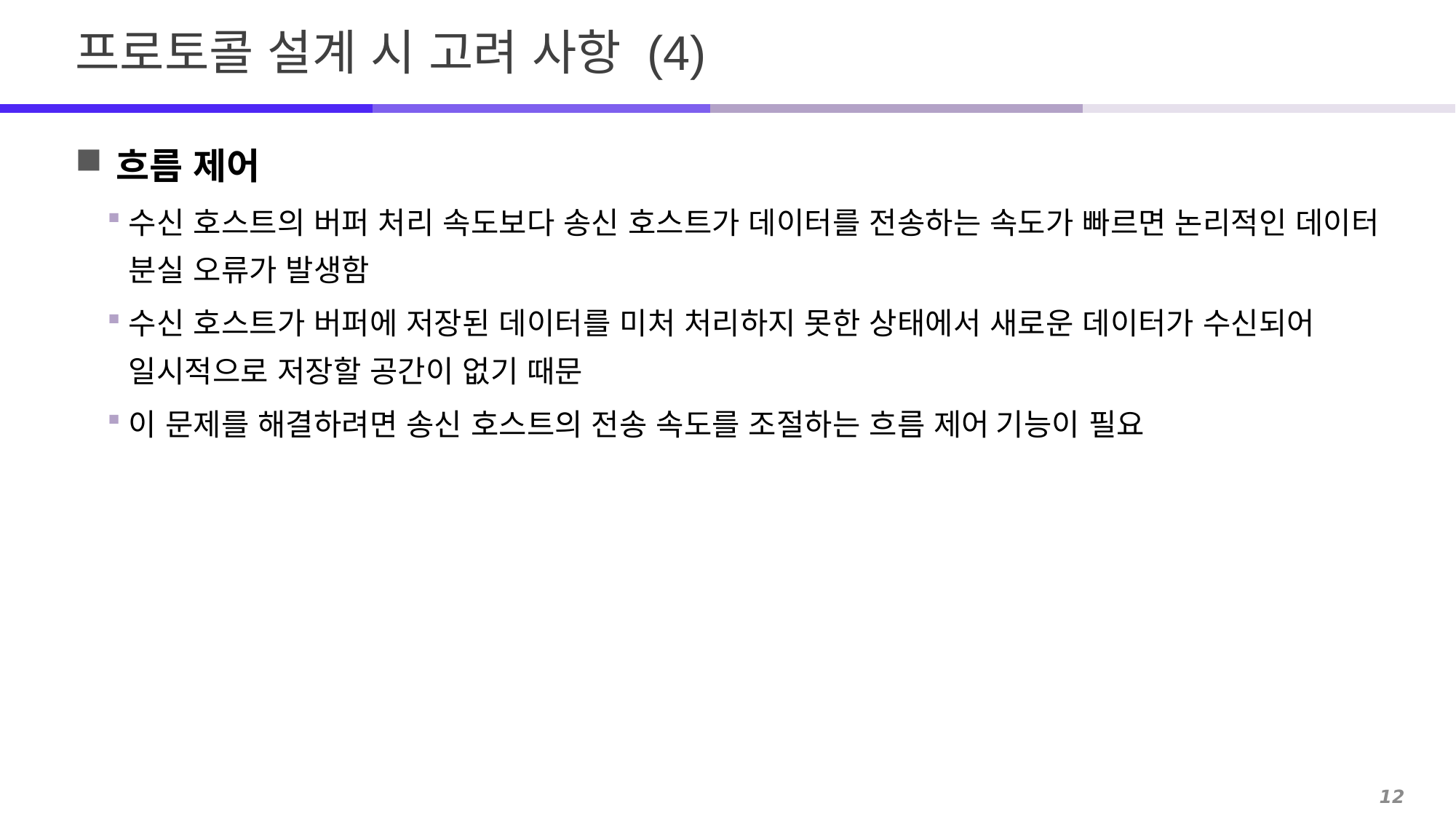

# 프로토콜 설계 시 고려 사항 (4)
흐름 제어
수신 호스트의 버퍼 처리 속도보다 송신 호스트가 데이터를 전송하는 속도가 빠르면 논리적인 데이터 분실 오류가 발생함
수신 호스트가 버퍼에 저장된 데이터를 미처 처리하지 못한 상태에서 새로운 데이터가 수신되어 일시적으로 저장할 공간이 없기 때문
이 문제를 해결하려면 송신 호스트의 전송 속도를 조절하는 흐름 제어 기능이 필요